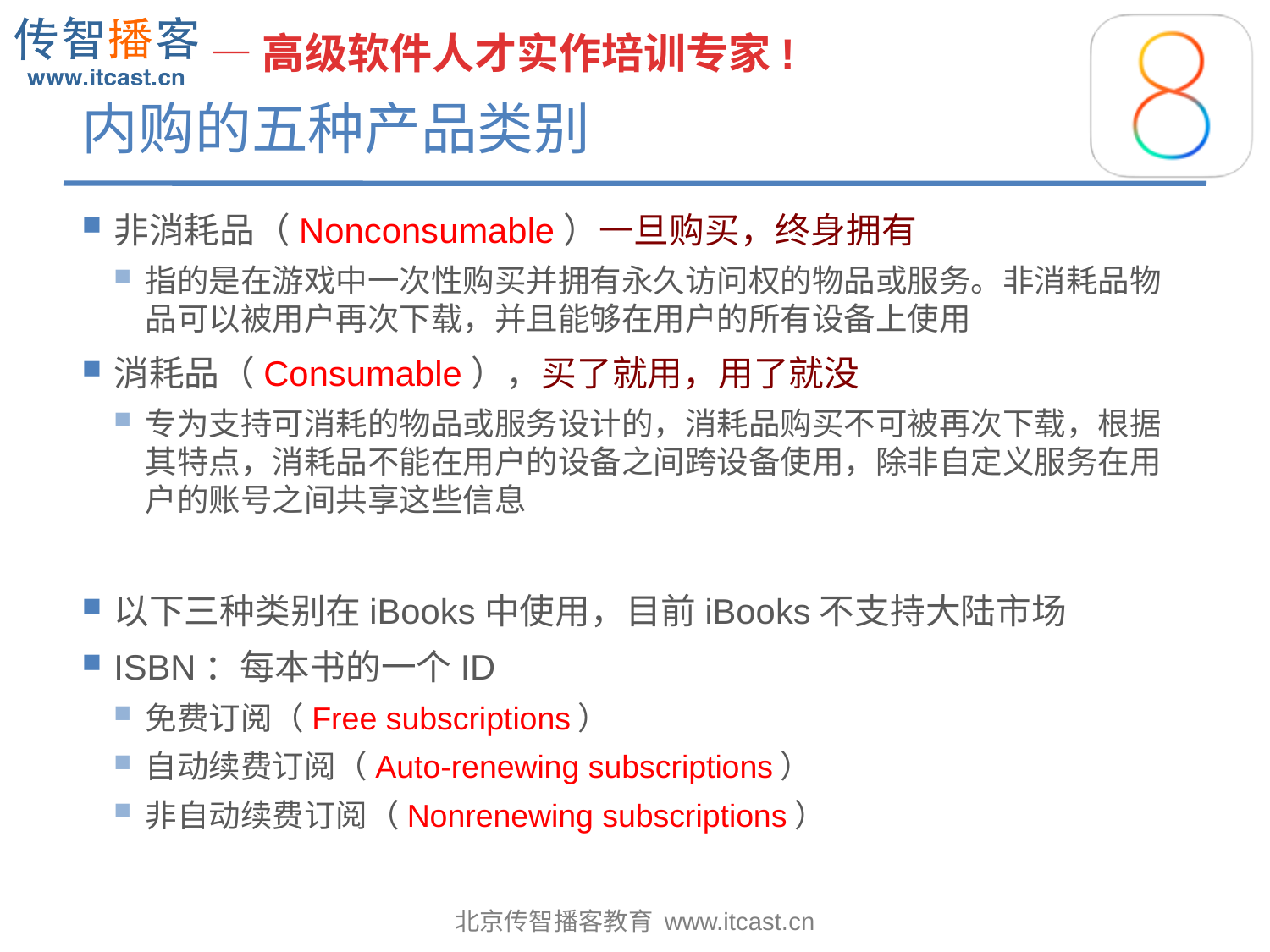

# 内购的五种产品类别
非消耗品（Nonconsumable）一旦购买，终身拥有
指的是在游戏中一次性购买并拥有永久访问权的物品或服务。非消耗品物品可以被用户再次下载，并且能够在用户的所有设备上使用
消耗品（Consumable），买了就用，用了就没
专为支持可消耗的物品或服务设计的，消耗品购买不可被再次下载，根据其特点，消耗品不能在用户的设备之间跨设备使用，除非自定义服务在用户的账号之间共享这些信息

以下三种类别在iBooks中使用，目前iBooks不支持大陆市场
ISBN：每本书的一个ID
免费订阅（Free subscriptions）
自动续费订阅（Auto-renewing subscriptions）
非自动续费订阅（Nonrenewing subscriptions）